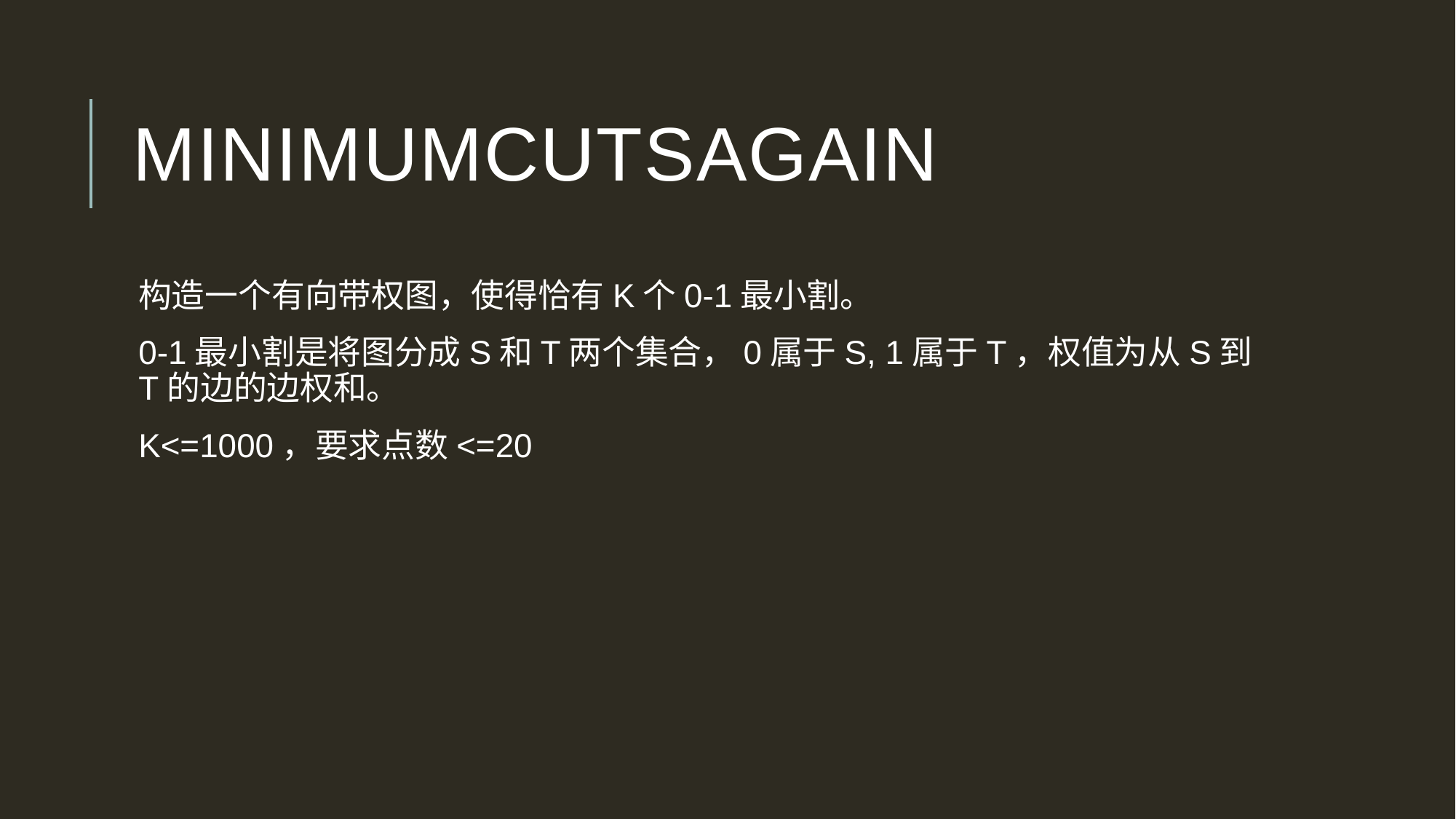

# MinimumCutsAgain
构造一个有向带权图，使得恰有K个0-1最小割。
0-1最小割是将图分成S和T两个集合，0属于S, 1属于T，权值为从S到T的边的边权和。
K<=1000，要求点数<=20